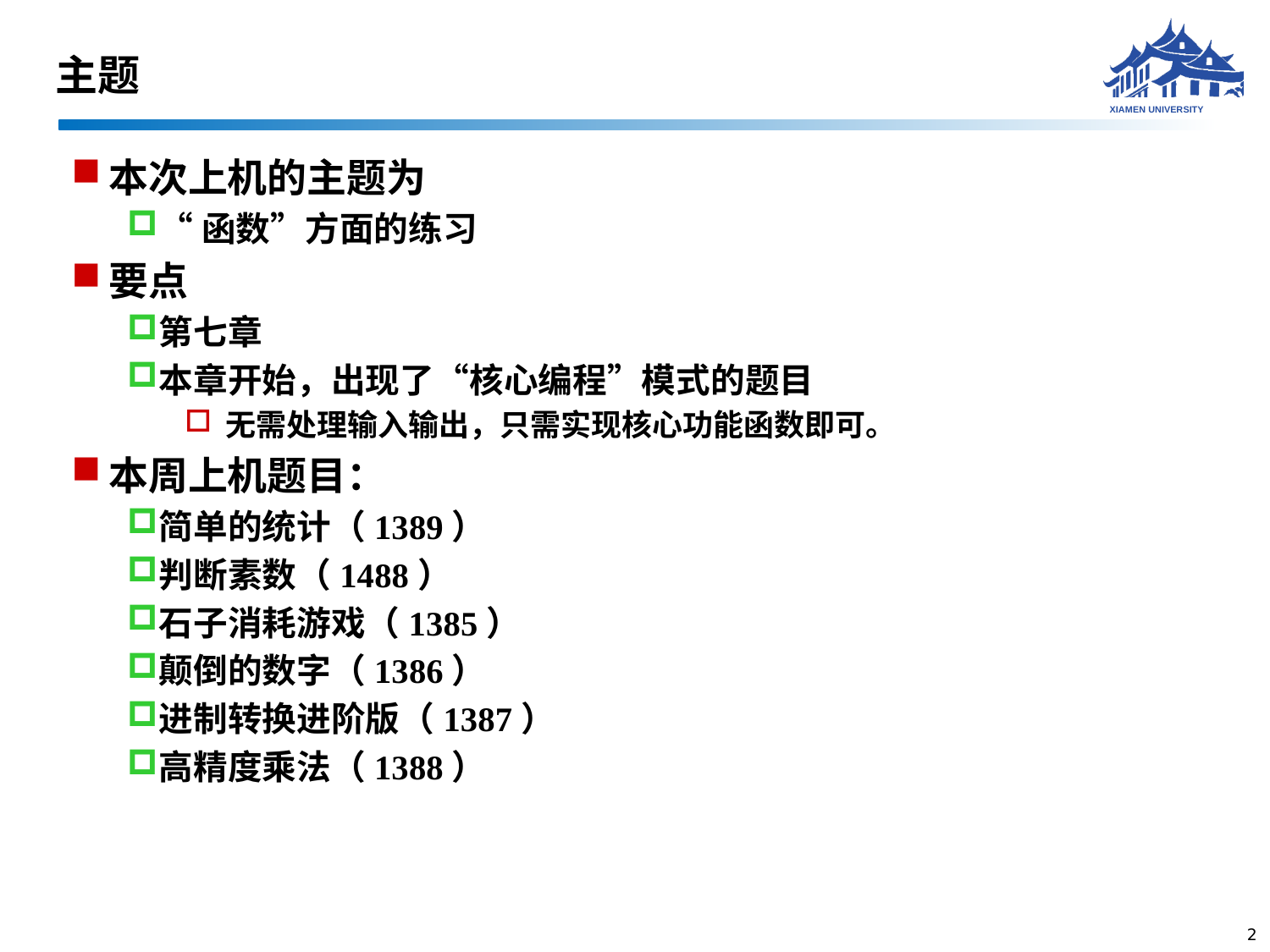

# 主题
本次上机的主题为
“函数”方面的练习
要点
第七章
本章开始，出现了“核心编程”模式的题目
无需处理输入输出，只需实现核心功能函数即可。
本周上机题目：
简单的统计（1389）
判断素数（1488）
石子消耗游戏（1385）
颠倒的数字（1386）
进制转换进阶版（1387）
高精度乘法（1388）

2